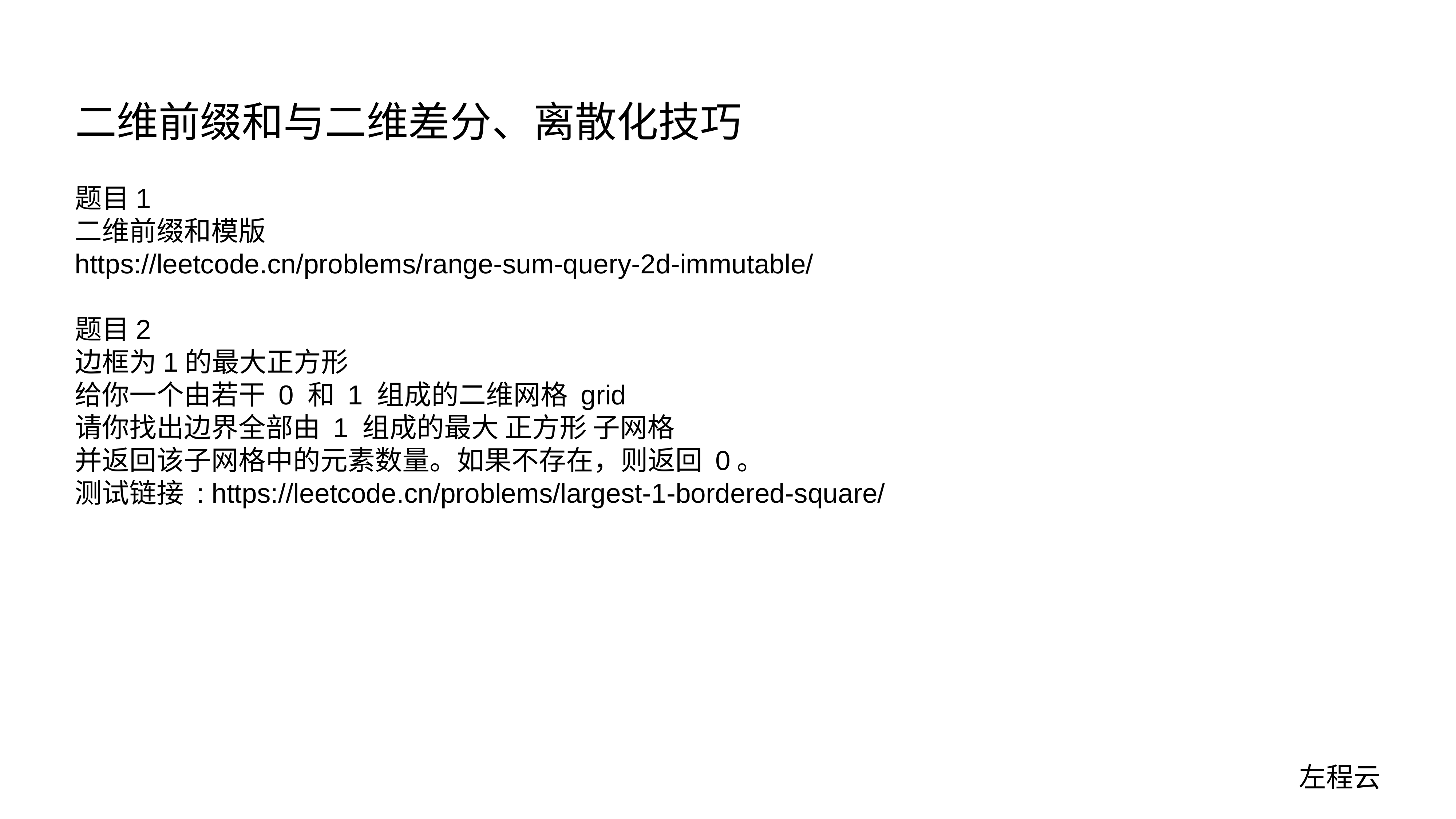

# 二维前缀和与二维差分、离散化技巧
题目1
二维前缀和模版
https://leetcode.cn/problems/range-sum-query-2d-immutable/

题目2
边框为1的最大正方形
给你一个由若干 0 和 1 组成的二维网格 grid
请你找出边界全部由 1 组成的最大 正方形 子网格
并返回该子网格中的元素数量。如果不存在，则返回 0。
测试链接 : https://leetcode.cn/problems/largest-1-bordered-square/
左程云